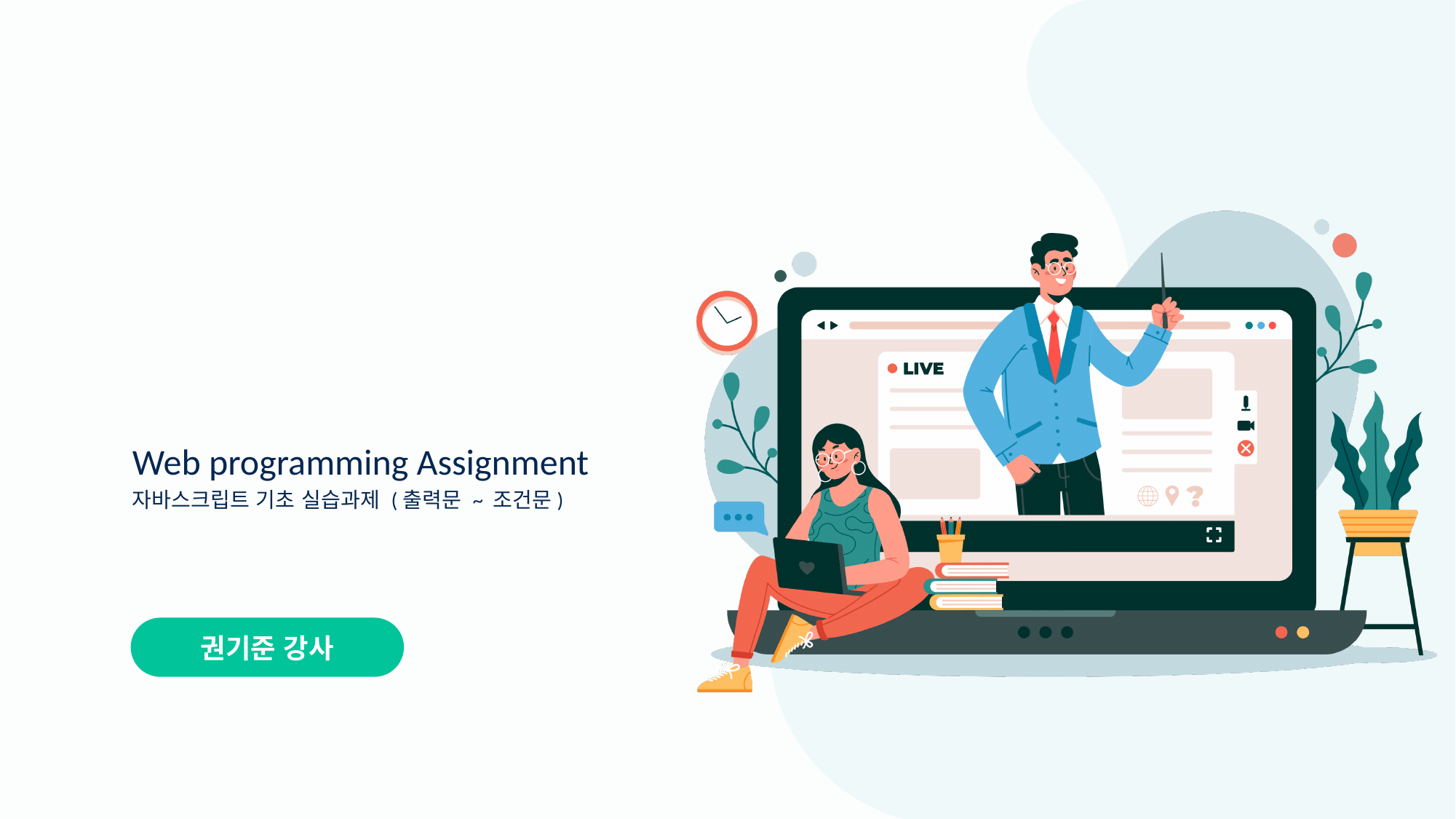

Web programming Assignment
자바스크립트 기초 실습과제 (출력문 ~ 조건문)
권기준 강사